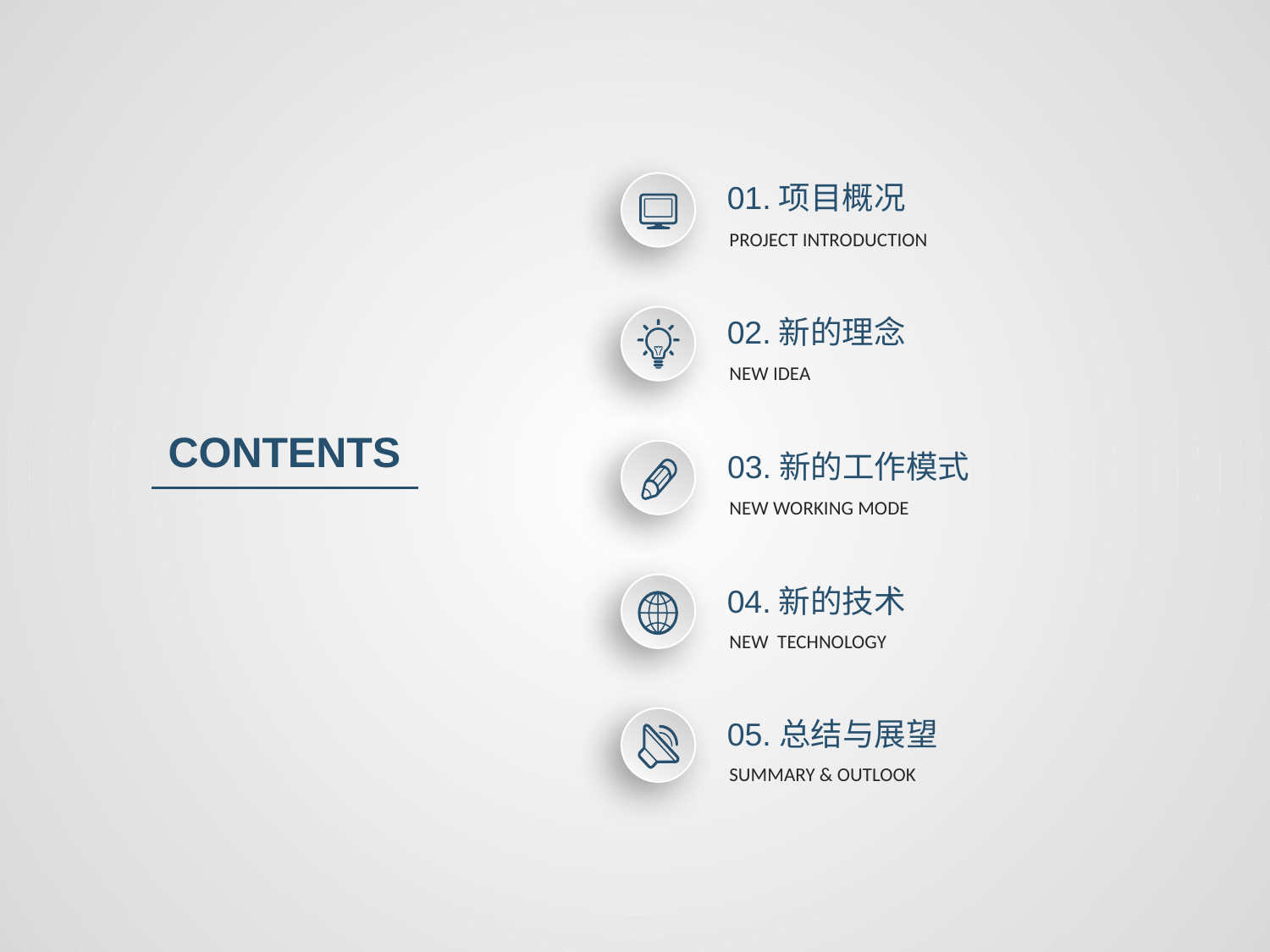

01.项目概况

PROJECT INTRODUCTION
02.新的理念

NEW IDEA
CONTENTS
03.新的工作模式

NEW WORKING MODE

04.新的技术
NEW  TECHNOLOGY

05.总结与展望
SUMMARY & OUTLOOK